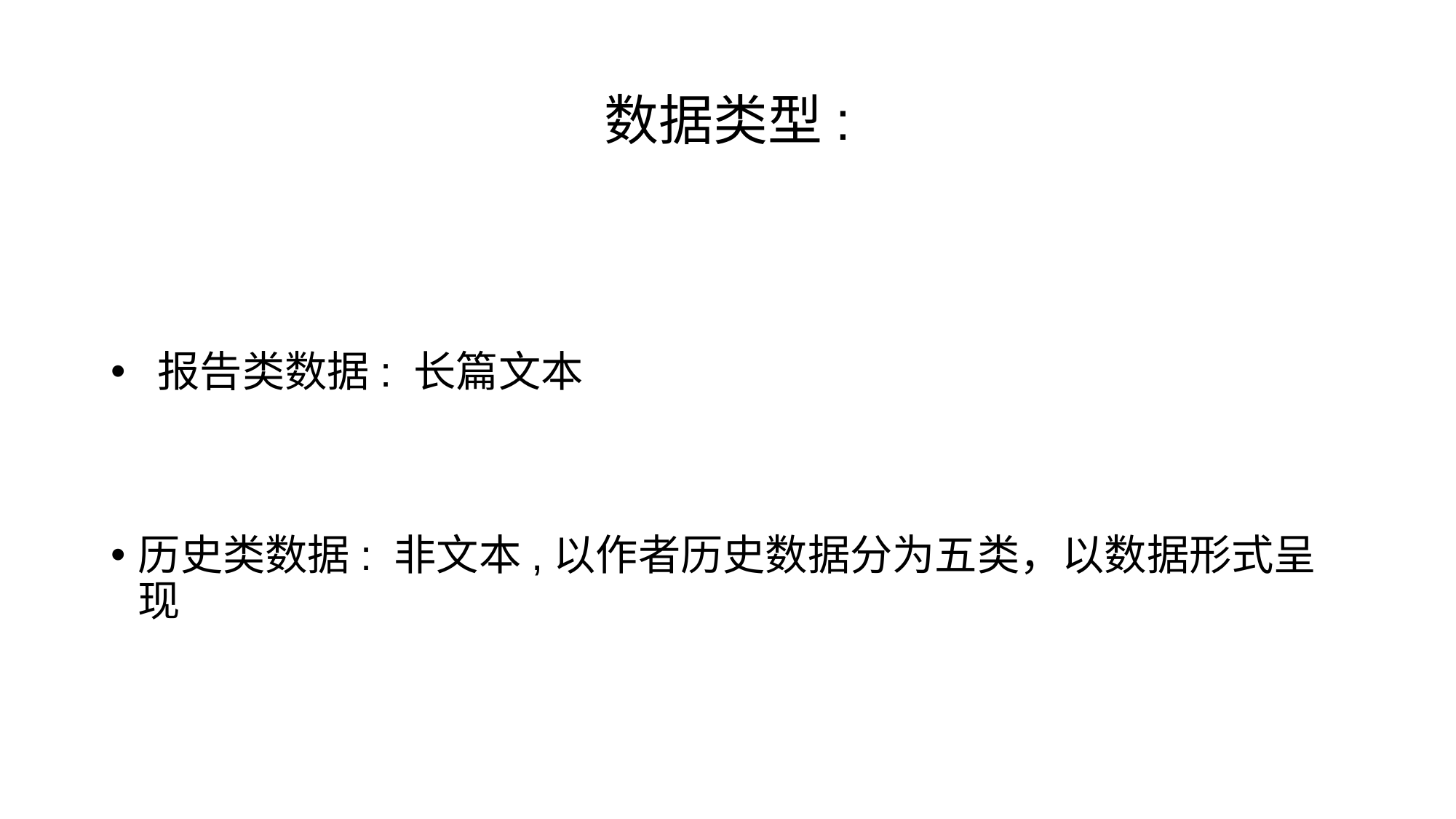

# 数据类型:

 报告类数据: 长篇文本

历史类数据: 非文本,以作者历史数据分为五类，以数据形式呈现